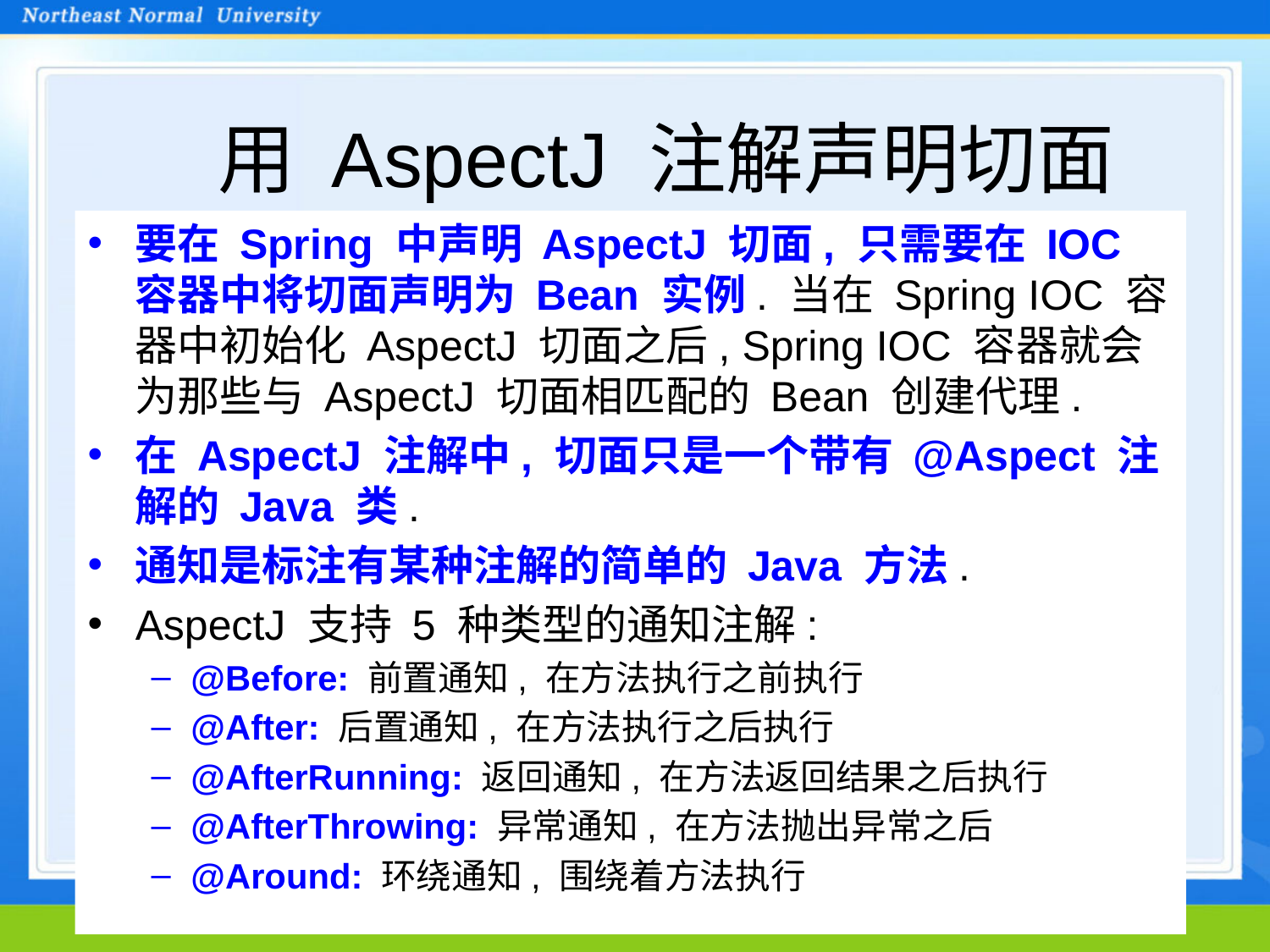

# 用 AspectJ 注解声明切面
要在 Spring 中声明 AspectJ 切面, 只需要在 IOC 容器中将切面声明为 Bean 实例. 当在 Spring IOC 容器中初始化 AspectJ 切面之后, Spring IOC 容器就会为那些与 AspectJ 切面相匹配的 Bean 创建代理.
在 AspectJ 注解中, 切面只是一个带有 @Aspect 注解的 Java 类.
通知是标注有某种注解的简单的 Java 方法.
AspectJ 支持 5 种类型的通知注解:
@Before: 前置通知, 在方法执行之前执行
@After: 后置通知, 在方法执行之后执行
@AfterRunning: 返回通知, 在方法返回结果之后执行
@AfterThrowing: 异常通知, 在方法抛出异常之后
@Around: 环绕通知, 围绕着方法执行